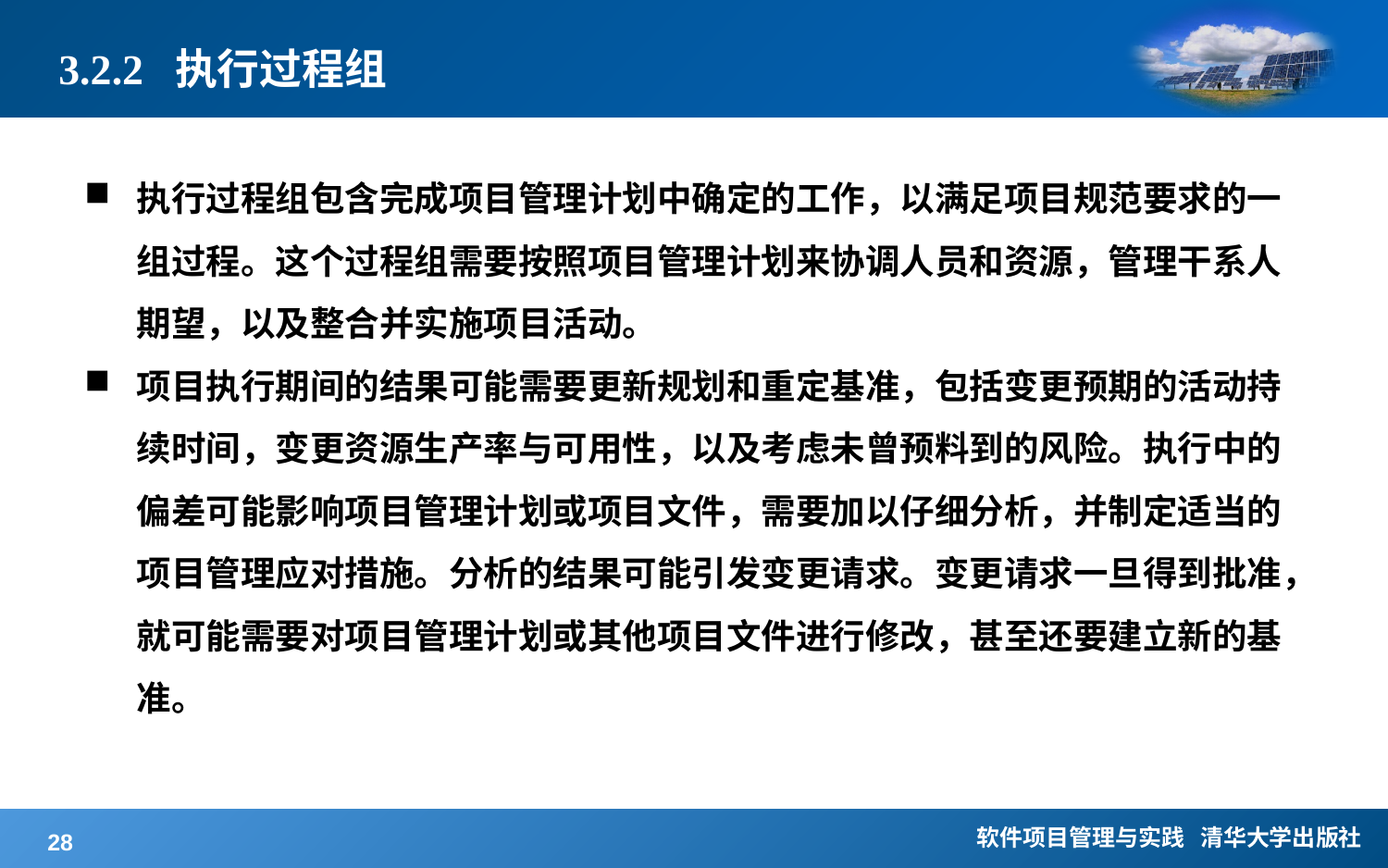

# 3.2.2  执行过程组
执行过程组包含完成项目管理计划中确定的工作，以满足项目规范要求的一组过程。这个过程组需要按照项目管理计划来协调人员和资源，管理干系人期望，以及整合并实施项目活动。
项目执行期间的结果可能需要更新规划和重定基准，包括变更预期的活动持续时间，变更资源生产率与可用性，以及考虑未曾预料到的风险。执行中的偏差可能影响项目管理计划或项目文件，需要加以仔细分析，并制定适当的项目管理应对措施。分析的结果可能引发变更请求。变更请求一旦得到批准，就可能需要对项目管理计划或其他项目文件进行修改，甚至还要建立新的基准。